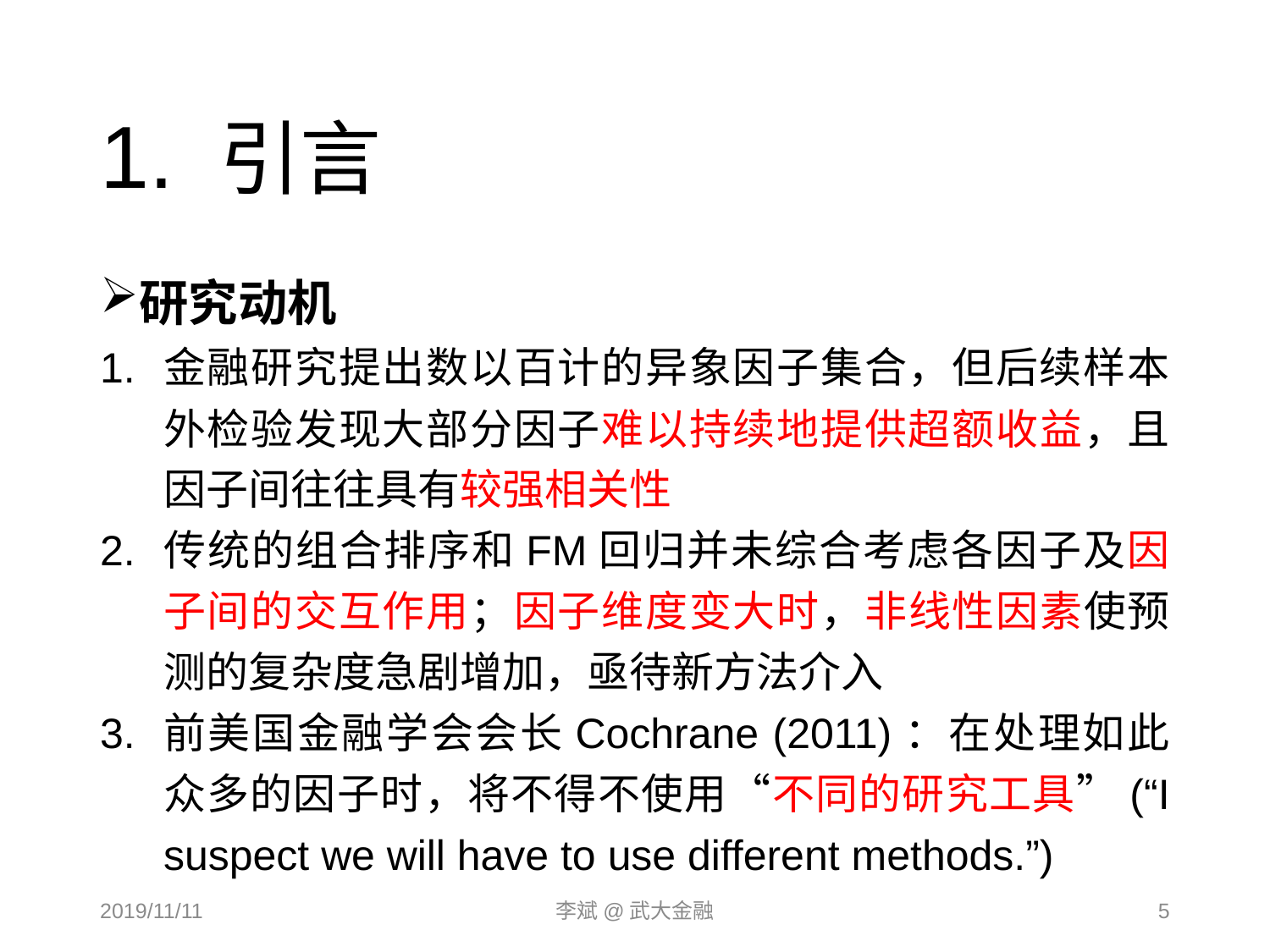

# 1. 引言
研究动机
金融研究提出数以百计的异象因子集合，但后续样本外检验发现大部分因子难以持续地提供超额收益，且因子间往往具有较强相关性
传统的组合排序和FM回归并未综合考虑各因子及因子间的交互作用；因子维度变大时，非线性因素使预测的复杂度急剧增加，亟待新方法介入
前美国金融学会会长Cochrane (2011)：在处理如此众多的因子时，将不得不使用“不同的研究工具”(“I suspect we will have to use different methods.”)
2019/11/11
李斌@武大金融
5